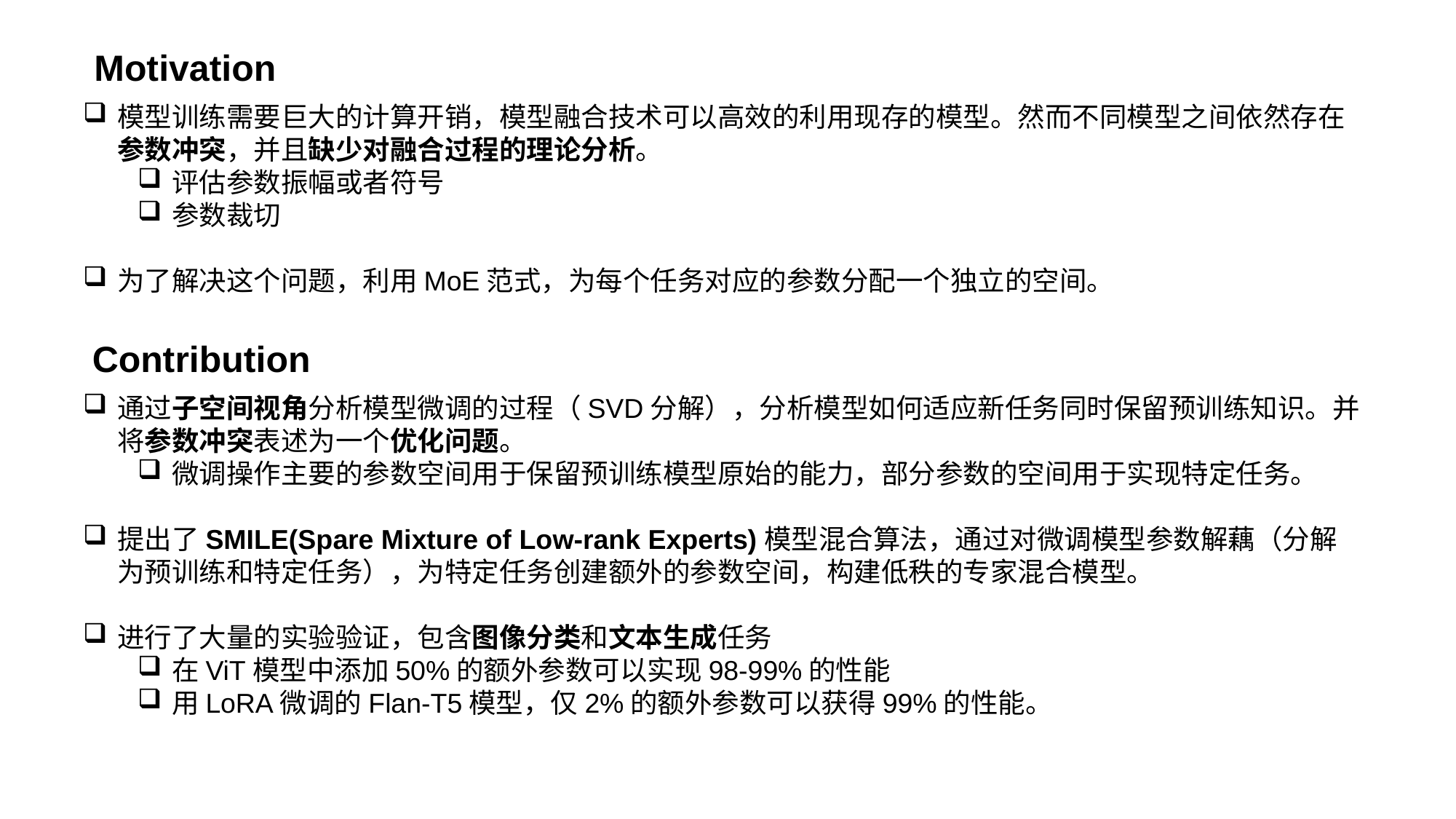

Motivation
模型训练需要巨大的计算开销，模型融合技术可以高效的利用现存的模型。然而不同模型之间依然存在参数冲突，并且缺少对融合过程的理论分析。
评估参数振幅或者符号
参数裁切

为了解决这个问题，利用MoE范式，为每个任务对应的参数分配一个独立的空间。

Contribution
通过子空间视角分析模型微调的过程（SVD分解），分析模型如何适应新任务同时保留预训练知识。并将参数冲突表述为一个优化问题。
微调操作主要的参数空间用于保留预训练模型原始的能力，部分参数的空间用于实现特定任务。

提出了SMILE(Spare Mixture of Low-rank Experts)模型混合算法，通过对微调模型参数解藕（分解为预训练和特定任务），为特定任务创建额外的参数空间，构建低秩的专家混合模型。

进行了大量的实验验证，包含图像分类和文本生成任务
在ViT模型中添加50%的额外参数可以实现98-99%的性能
用LoRA微调的Flan-T5模型，仅2%的额外参数可以获得99%的性能。